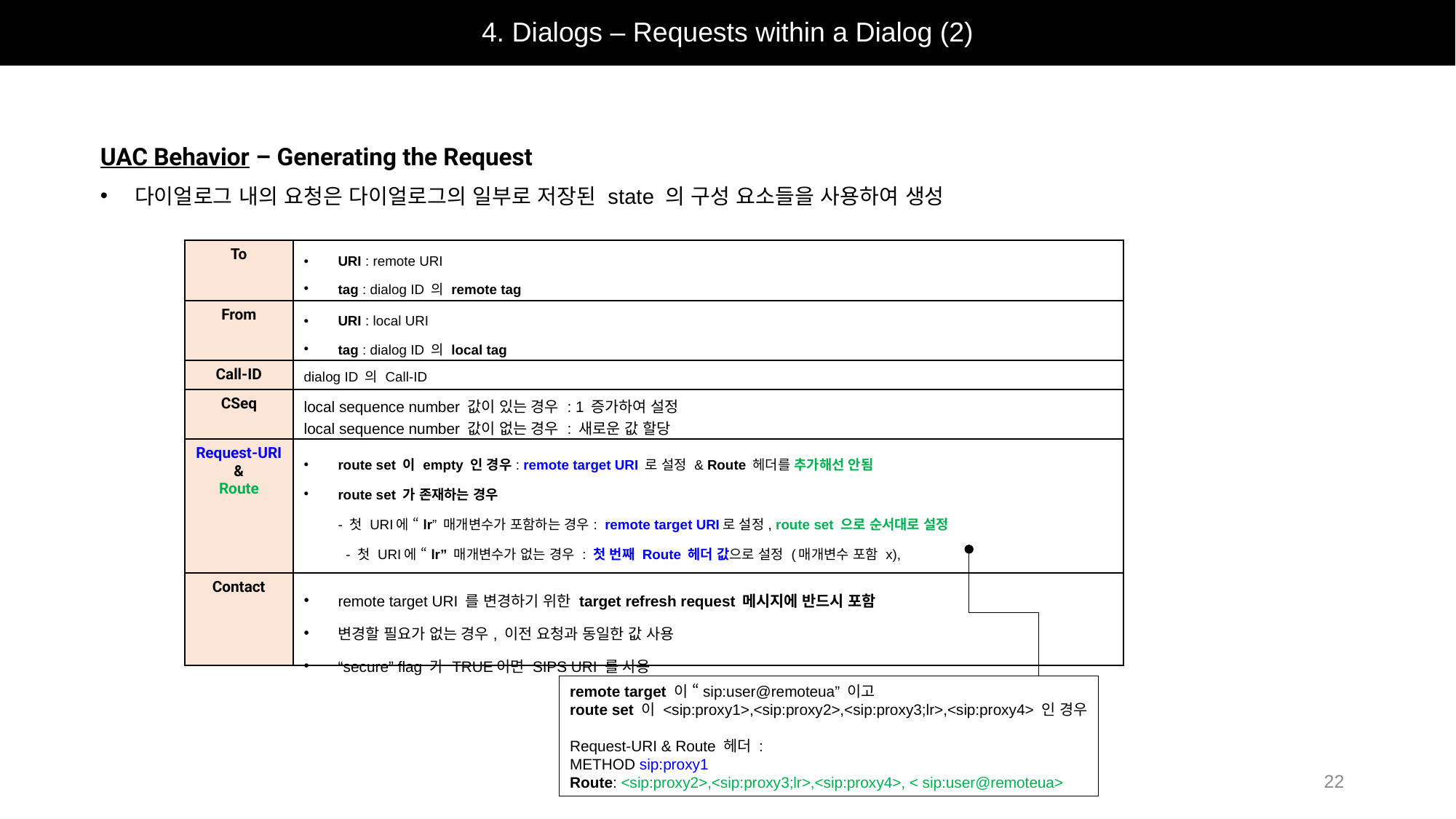

# 4. Dialogs – Requests within a Dialog (2)
UAC Behavior – Generating the Request
다이얼로그 내의 요청은 다이얼로그의 일부로 저장된 state 의 구성 요소들을 사용하여 생성
| To | URI : remote URI tag : dialog ID 의 remote tag |
| --- | --- |
| From | URI : local URI tag : dialog ID 의 local tag |
| Call-ID | dialog ID 의 Call-ID |
| CSeq | local sequence number 값이 있는 경우 : 1 증가하여 설정 local sequence number 값이 없는 경우 : 새로운 값 할당 |
| Request-URI & Route | route set 이 empty 인 경우: remote target URI 로 설정 & Route 헤더를 추가해선 안됨 route set 가 존재하는 경우 - 첫 URI에 “lr” 매개변수가 포함하는 경우: remote target URI로 설정, route set 으로 순서대로 설정 - 첫 URI에 “lr” 매개변수가 없는 경우 : 첫 번째 Route 헤더 값으로 설정 (매개변수 포함 x), 나머지 route set 으로 순서대로 설정 그 뒤 remote target URI 를 Route 헤더 마지막 값 추가 |
| Contact | remote target URI 를 변경하기 위한 target refresh request 메시지에 반드시 포함 변경할 필요가 없는 경우, 이전 요청과 동일한 값 사용 “secure” flag 가 TRUE이면 SIPS URI 를 사용 |
remote target 이 “sip:user@remoteua” 이고
route set 이 <sip:proxy1>,<sip:proxy2>,<sip:proxy3;lr>,<sip:proxy4> 인 경우

Request-URI & Route 헤더 :
METHOD sip:proxy1
Route: <sip:proxy2>,<sip:proxy3;lr>,<sip:proxy4>, < sip:user@remoteua>
22